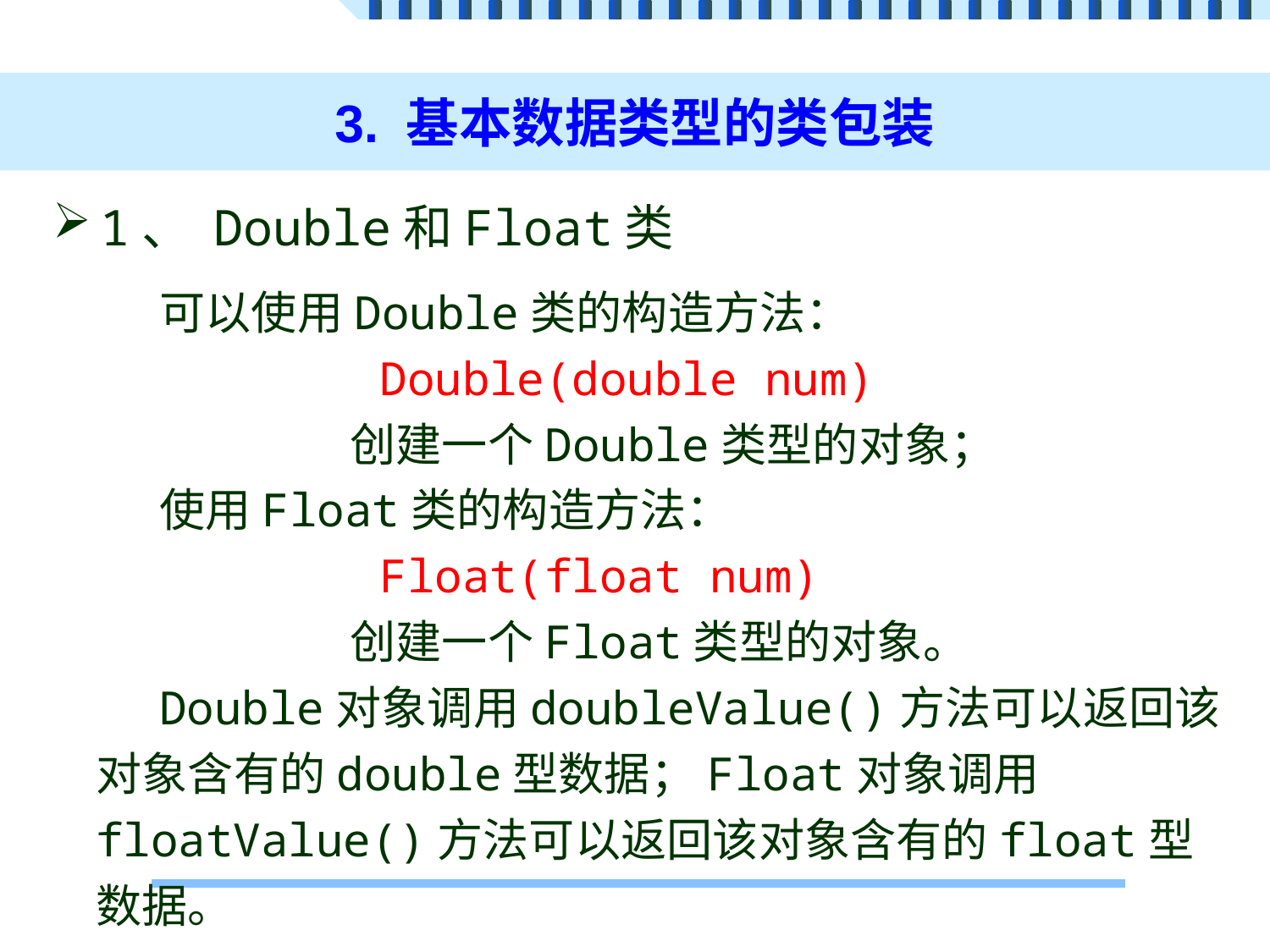

# 3. 基本数据类型的类包装
1、 Double和Float类

可以使用Double类的构造方法：
        Double(double num)
		创建一个Double类型的对象；
使用Float类的构造方法：
        Float(float num)
		创建一个Float类型的对象。
Double对象调用doubleValue()方法可以返回该对象含有的double型数据；Float对象调用floatValue()方法可以返回该对象含有的float型数据。